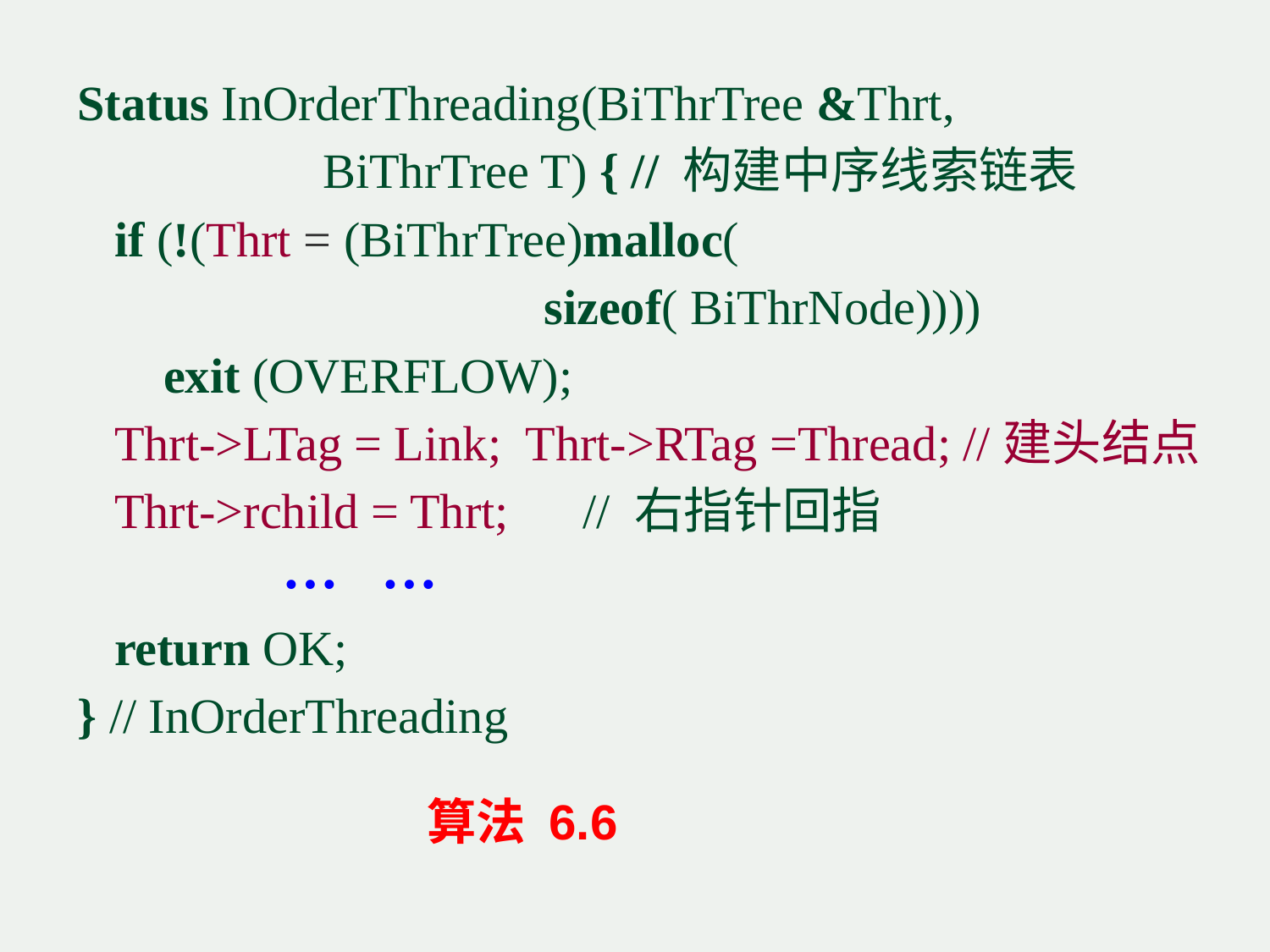

Status InOrderThreading(BiThrTree &Thrt,
                    BiThrTree T) { // 构建中序线索链表
   if (!(Thrt = (BiThrTree)malloc(
                                      sizeof( BiThrNode))))
       exit (OVERFLOW);
   Thrt->LTag = Link;  Thrt->RTag =Thread; //建头结点
   Thrt->rchild = Thrt;      // 右指针回指

   return OK;
} // InOrderThreading
        …   …
算法 6.6